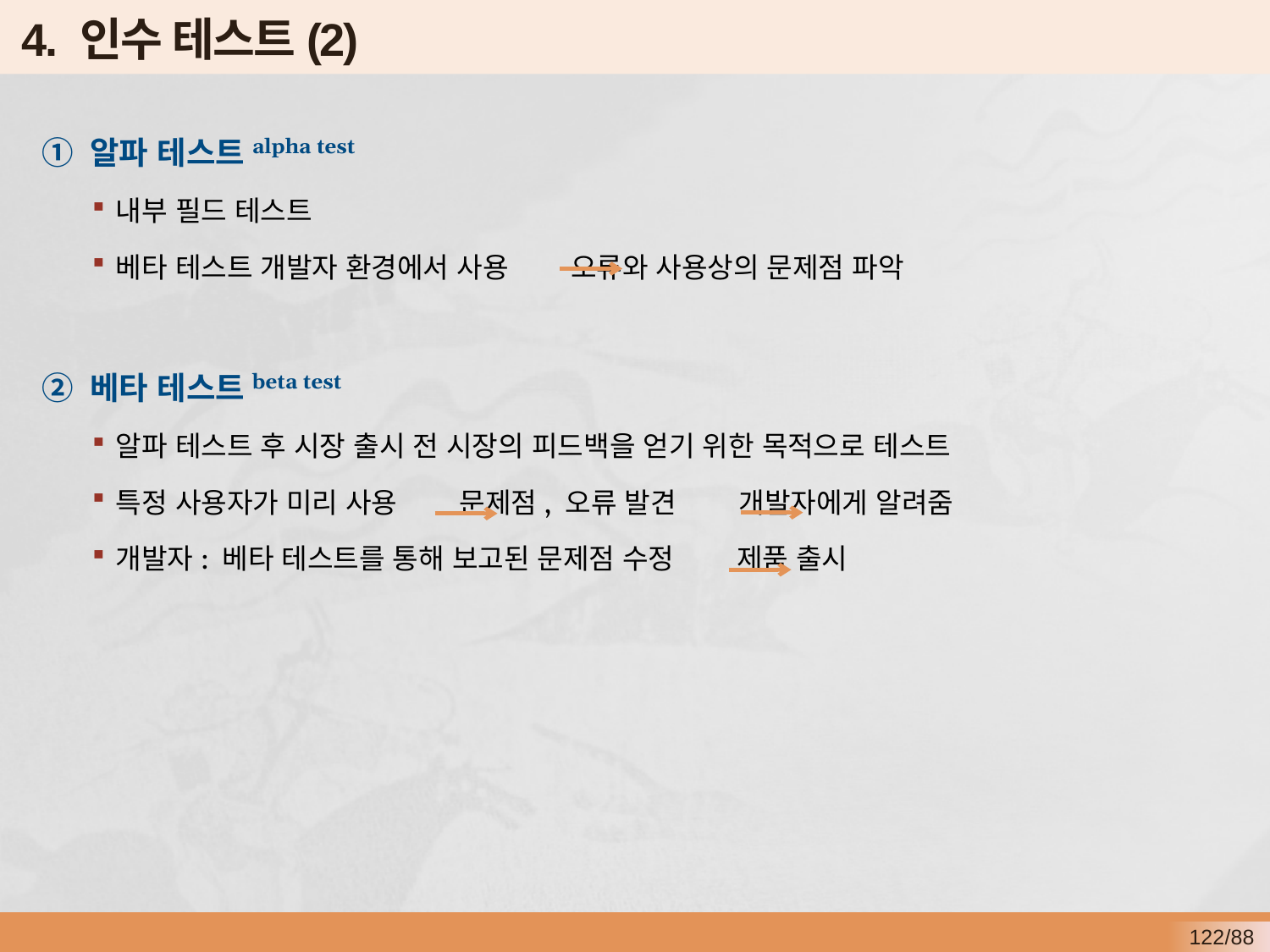

# 4. 인수 테스트(2)
① 알파 테스트alpha test
내부 필드 테스트
베타 테스트 개발자 환경에서 사용        오류와 사용상의 문제점 파악

② 베타 테스트beta test
알파 테스트 후 시장 출시 전 시장의 피드백을 얻기 위한 목적으로 테스트
특정 사용자가 미리 사용        문제점, 오류 발견        개발자에게 알려줌
개발자: 베타 테스트를 통해 보고된 문제점 수정        제품 출시